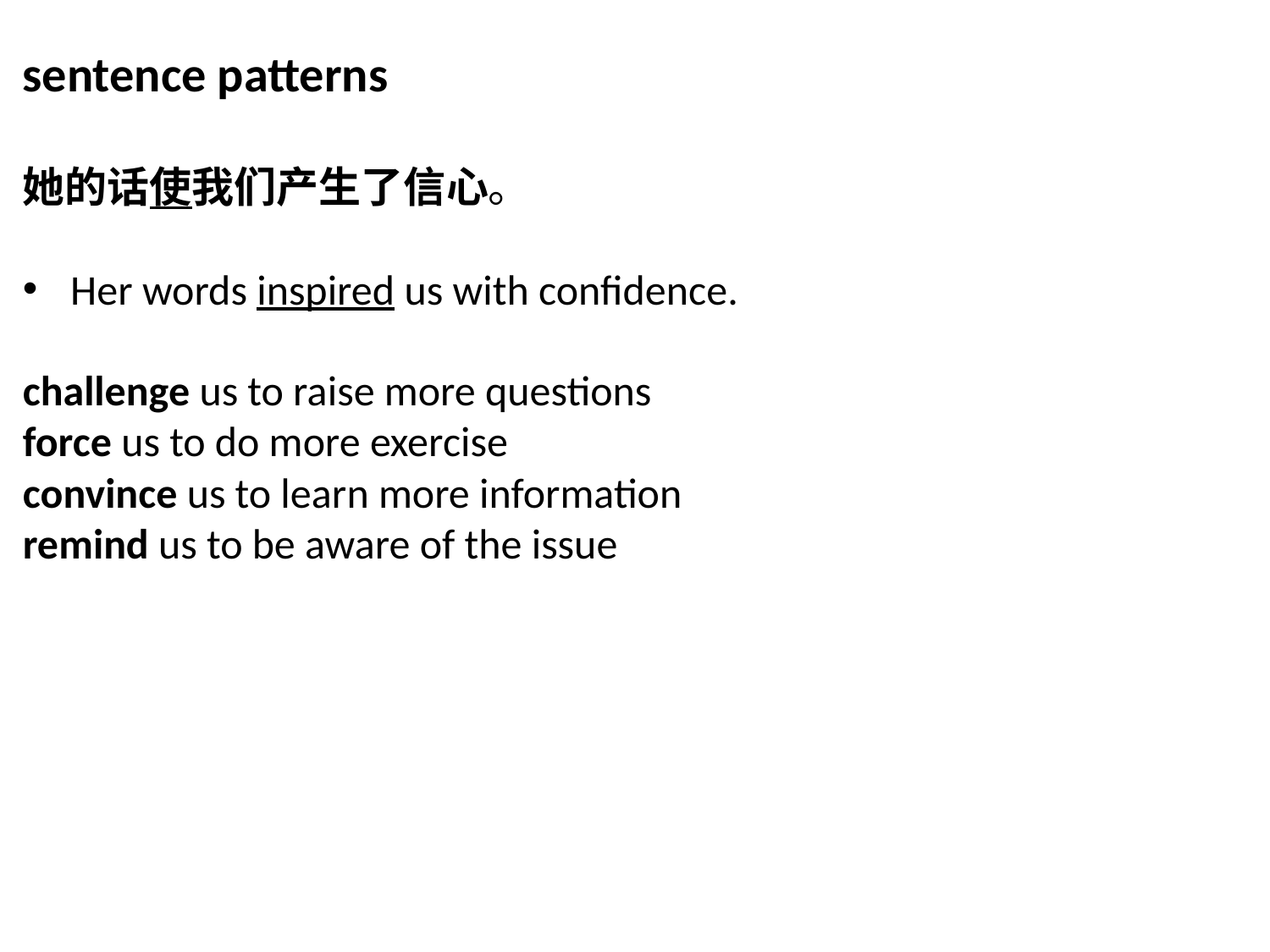

sentence patterns

她的话使我们产生了信心。

Her words inspired us with confidence.

challenge us to raise more questions
force us to do more exercise
convince us to learn more information
remind us to be aware of the issue